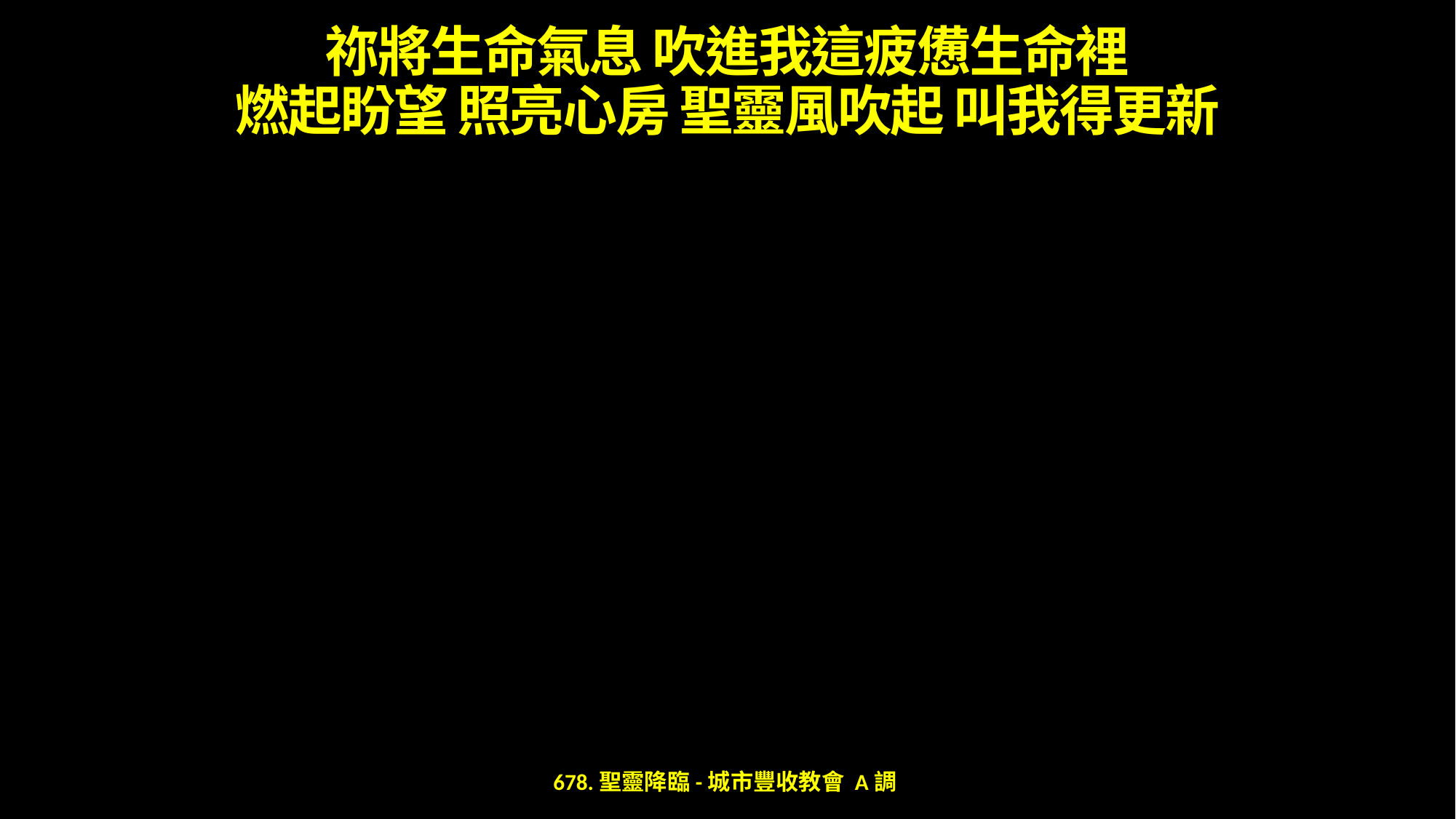

祢將生命氣息 吹進我這疲憊生命裡
燃起盼望 照亮心房 聖靈風吹起 叫我得更新
678.聖靈降臨-城市豐收教會 A調